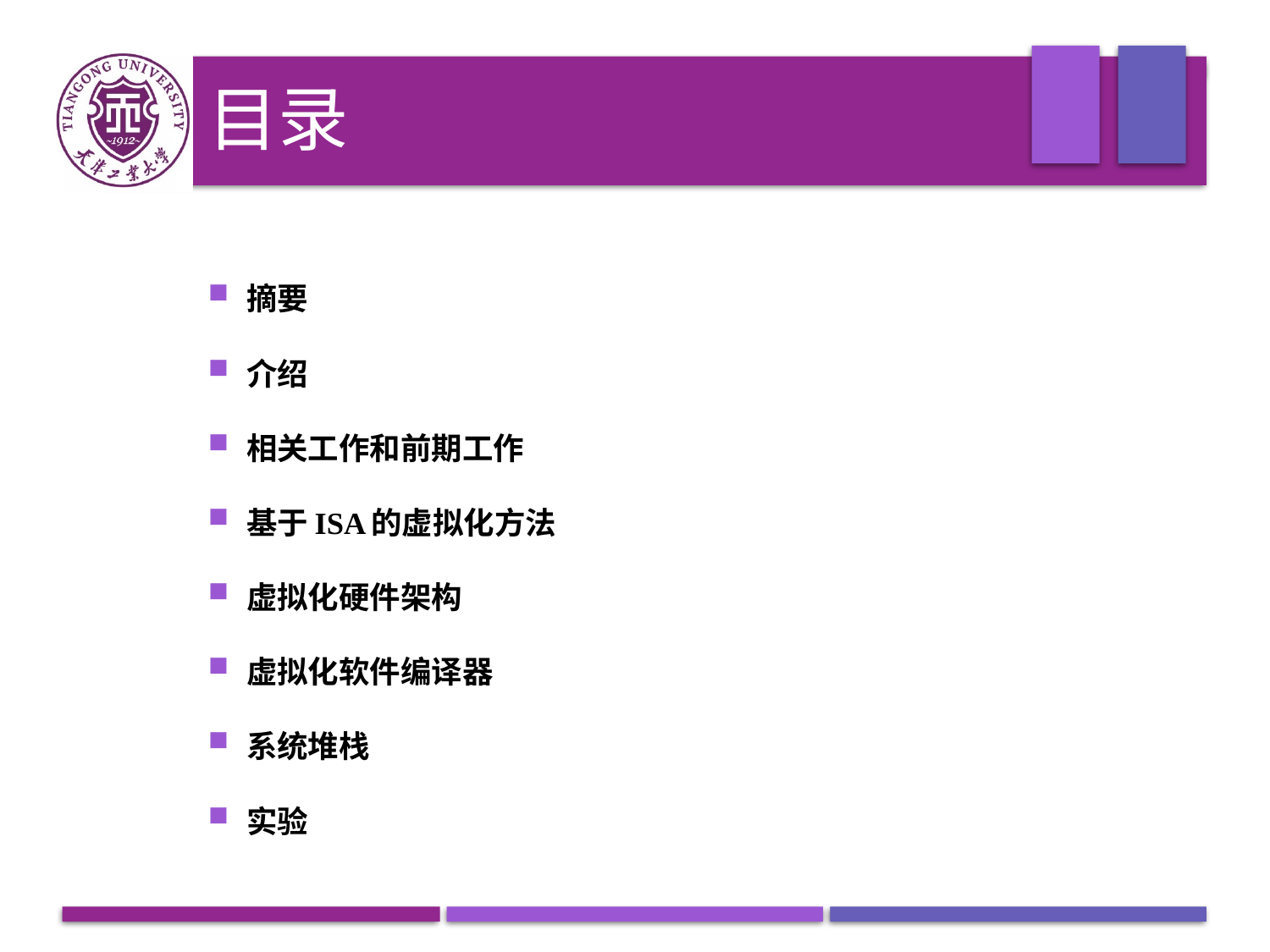

# 目录
摘要
介绍
相关工作和前期工作
基于ISA的虚拟化方法
虚拟化硬件架构
虚拟化软件编译器
系统堆栈
实验